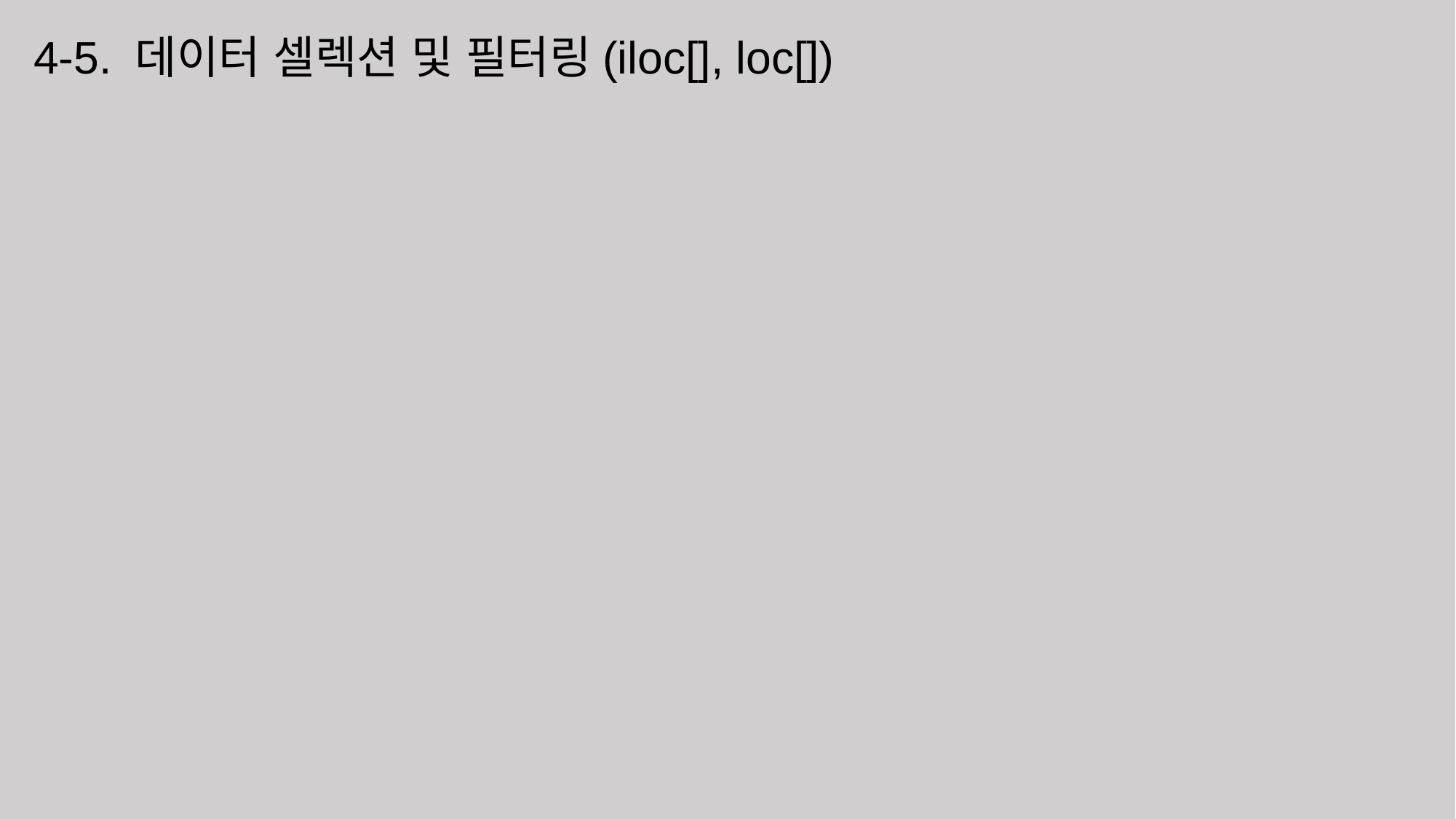

# 4-5. 데이터 셀렉션 및 필터링(iloc[], loc[])